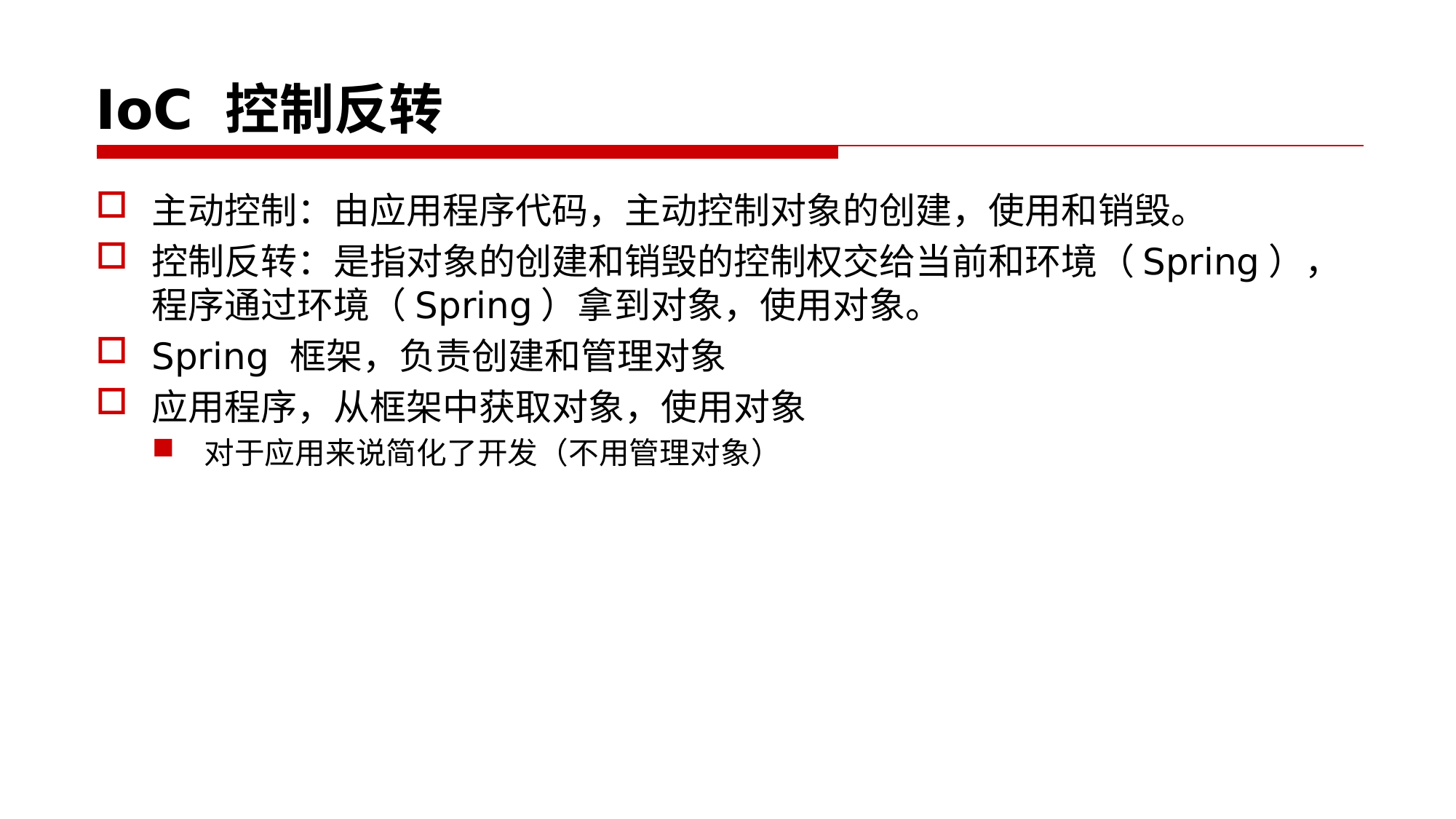

# IoC 控制反转
主动控制：由应用程序代码，主动控制对象的创建，使用和销毁。
控制反转：是指对象的创建和销毁的控制权交给当前和环境（Spring），程序通过环境（Spring）拿到对象，使用对象。
Spring 框架，负责创建和管理对象
应用程序，从框架中获取对象，使用对象
对于应用来说简化了开发（不用管理对象）